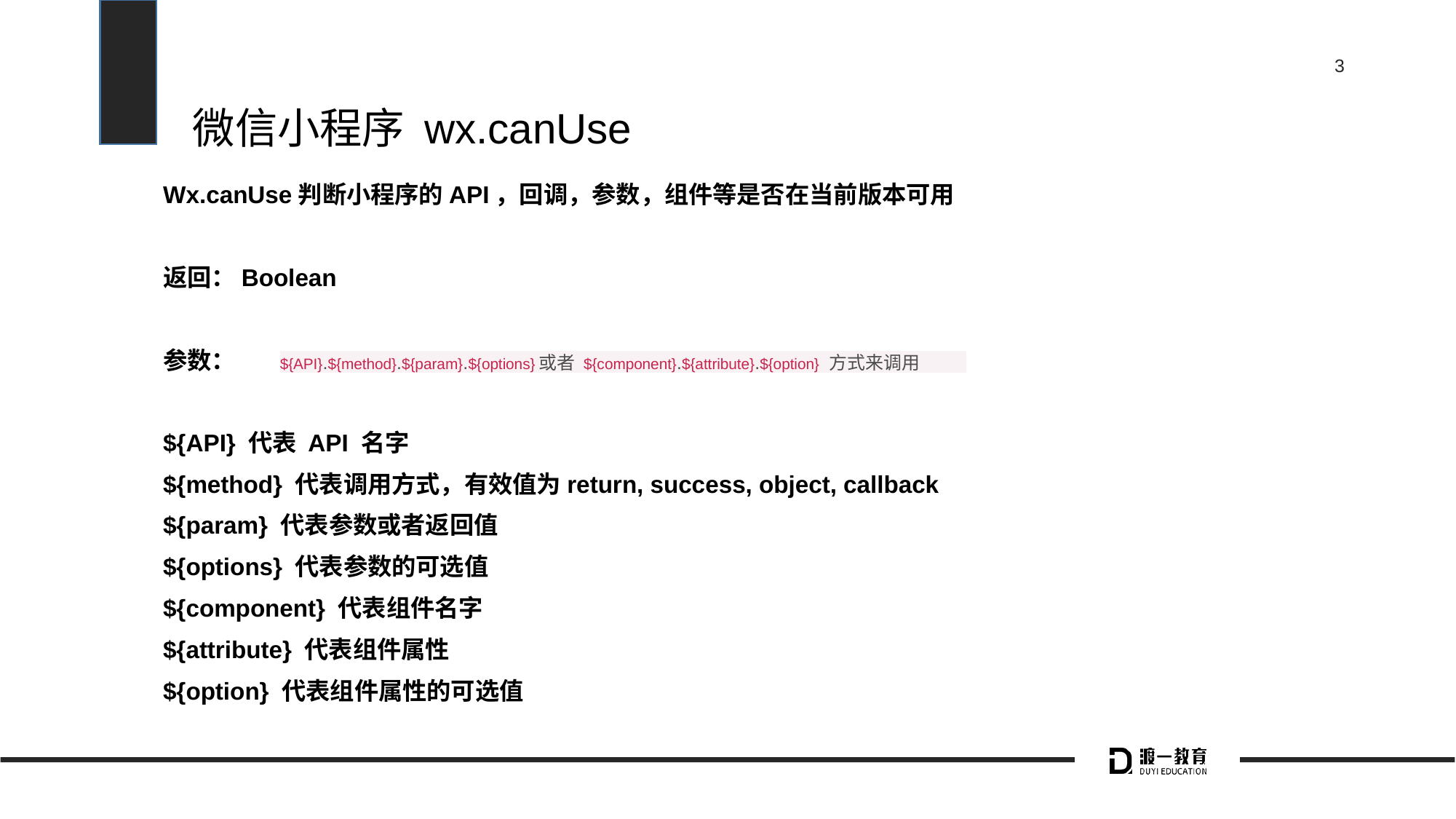

# 微信小程序 wx.canUse
Wx.canUse判断小程序的API，回调，参数，组件等是否在当前版本可用

返回：Boolean

参数：

${API} 代表 API 名字
${method} 代表调用方式，有效值为return, success, object, callback
${param} 代表参数或者返回值
${options} 代表参数的可选值
${component} 代表组件名字
${attribute} 代表组件属性
${option} 代表组件属性的可选值
${API}.${method}.${param}.${options}或者 ${component}.${attribute}.${option} 方式来调用